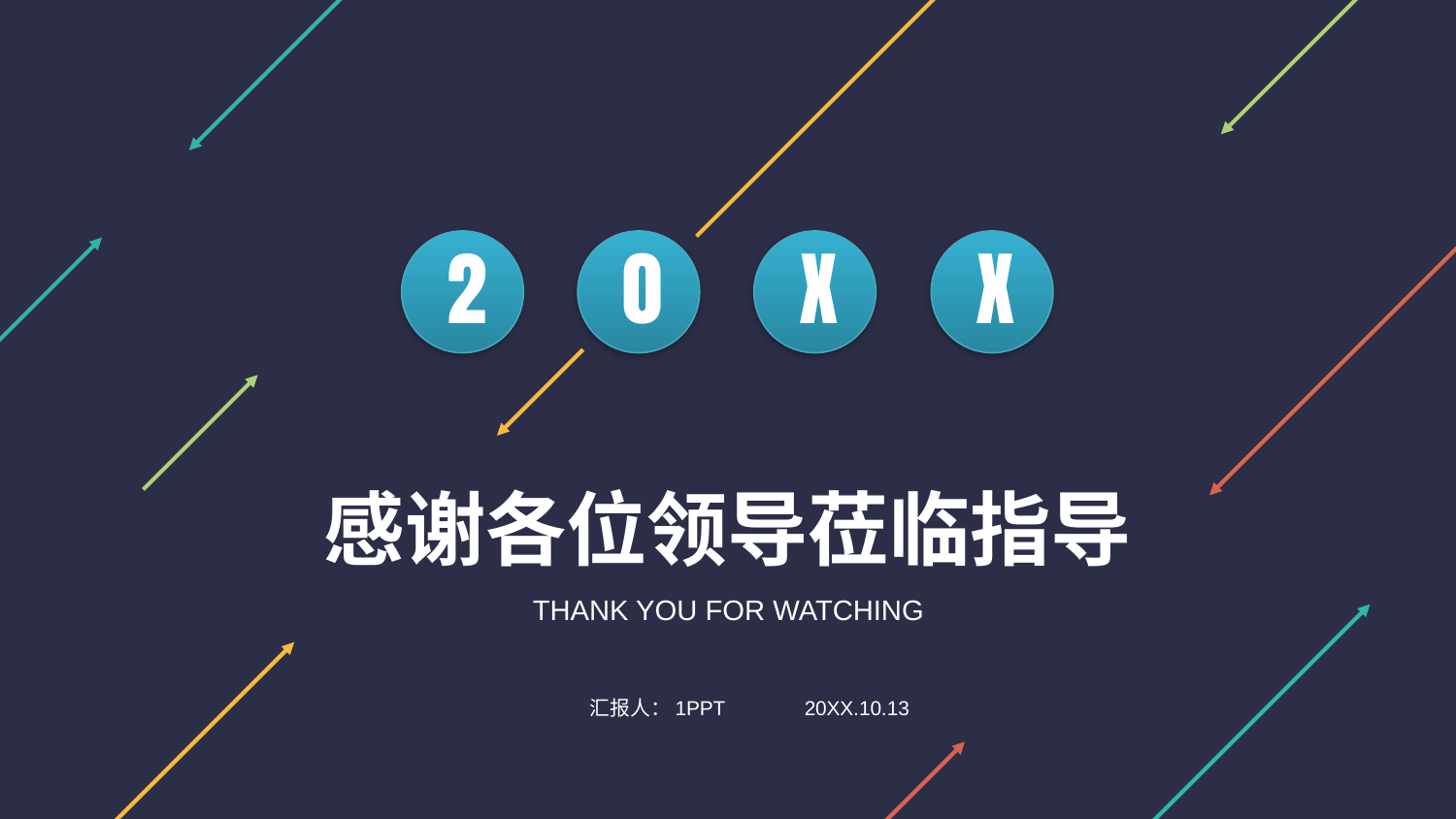

2
0
X
X
感谢各位领导莅临指导
THANK YOU FOR WATCHING
20XX.10.13
汇报人：1PPT